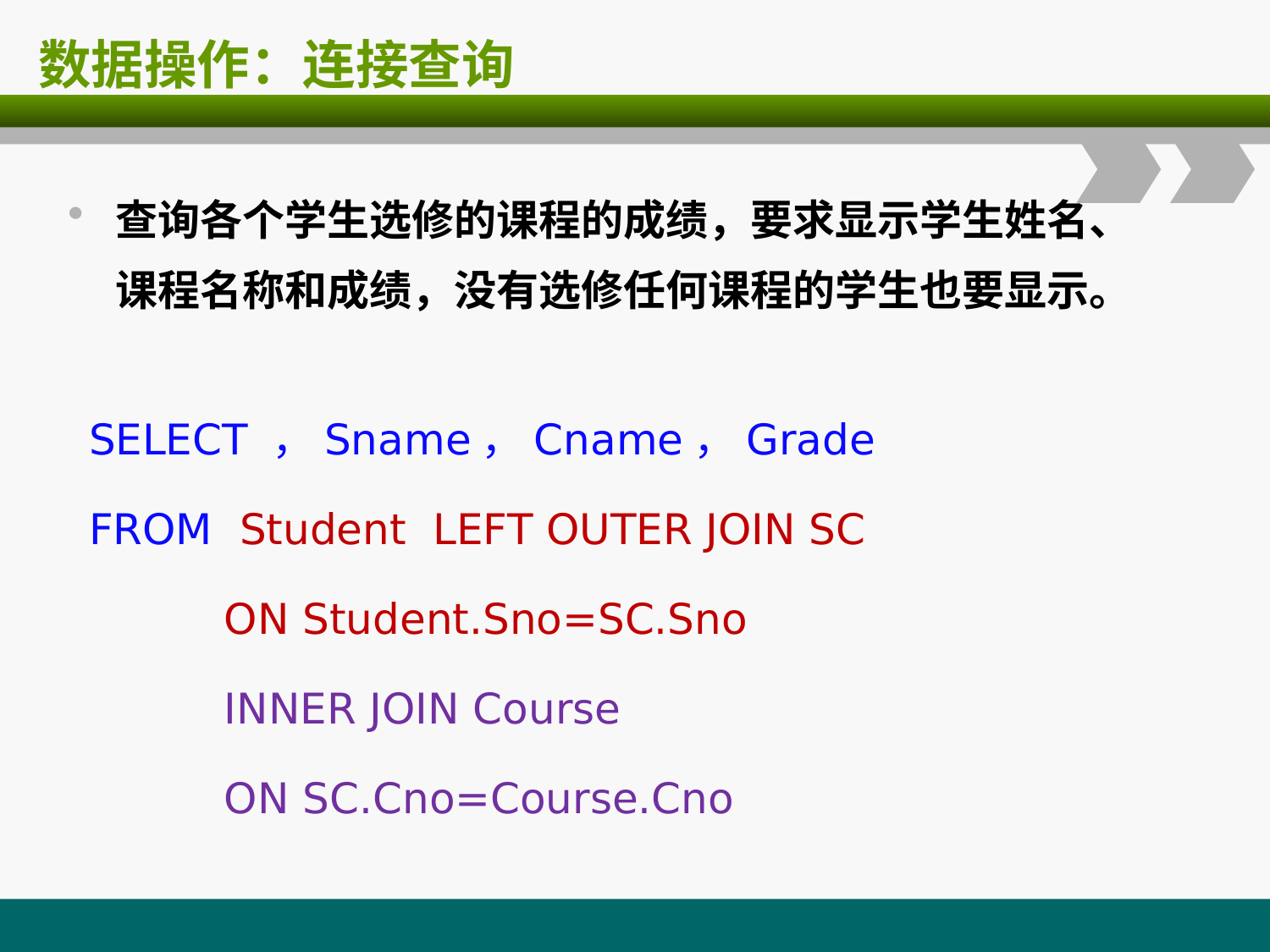

# 数据操作：连接查询
查询各个学生选修的课程的成绩，要求显示学生姓名、课程名称和成绩，没有选修任何课程的学生也要显示。

SELECT ，Sname，Cname，Grade
FROM  Student  LEFT OUTER JOIN SC
          ON Student.Sno=SC.Sno
          INNER JOIN Course
          ON SC.Cno=Course.Cno